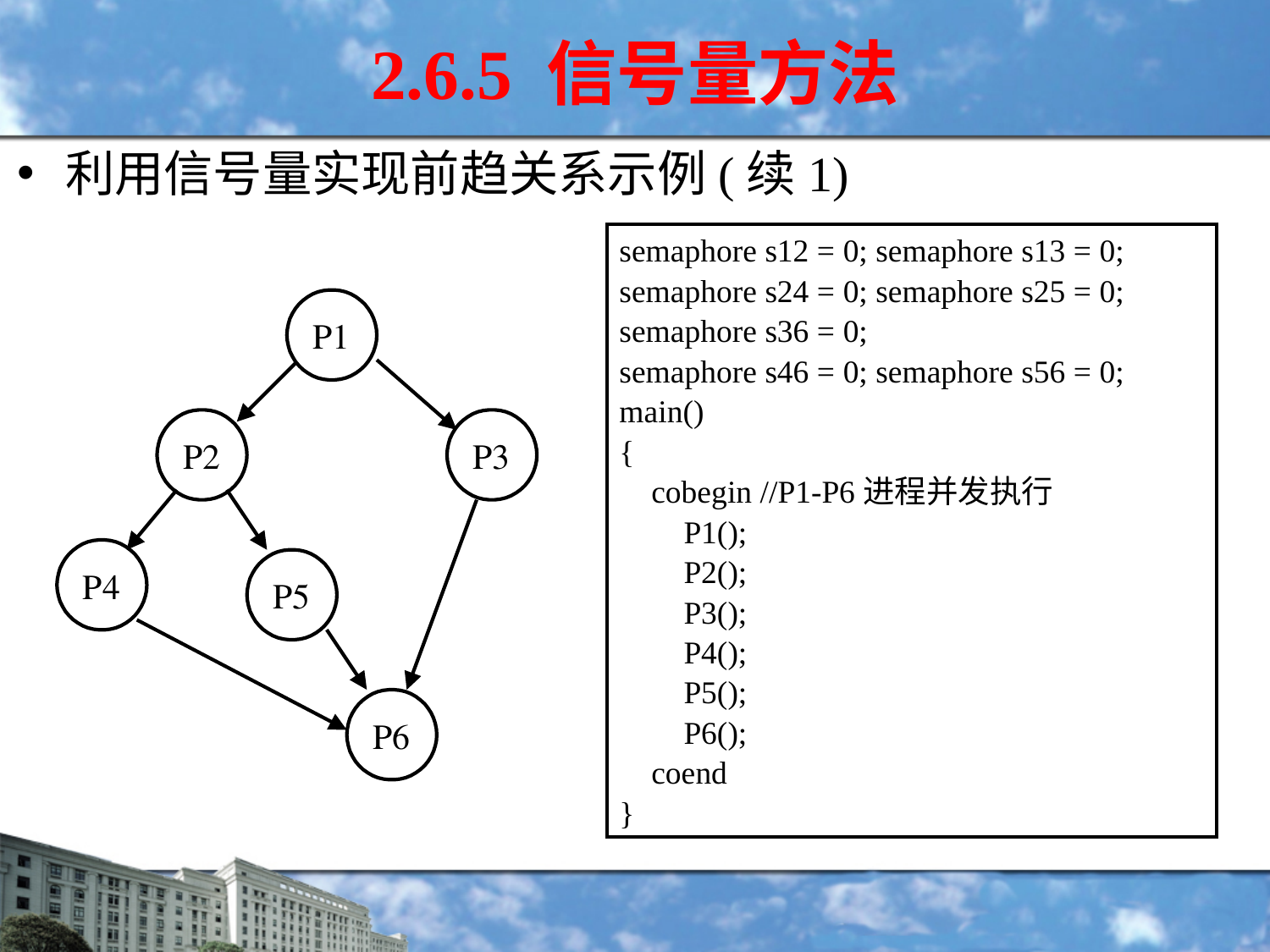

2.6.5 信号量方法
利用信号量实现前趋关系示例(续1)
semaphore s12 = 0; semaphore s13 = 0;
semaphore s24 = 0; semaphore s25 = 0;
semaphore s36 = 0;
semaphore s46 = 0; semaphore s56 = 0;
main()
{
    cobegin //P1-P6进程并发执行
        P1();
        P2();
        P3();
        P4();
        P5();
        P6();
    coend
}

P1

P2

P3

P4

P5

P6